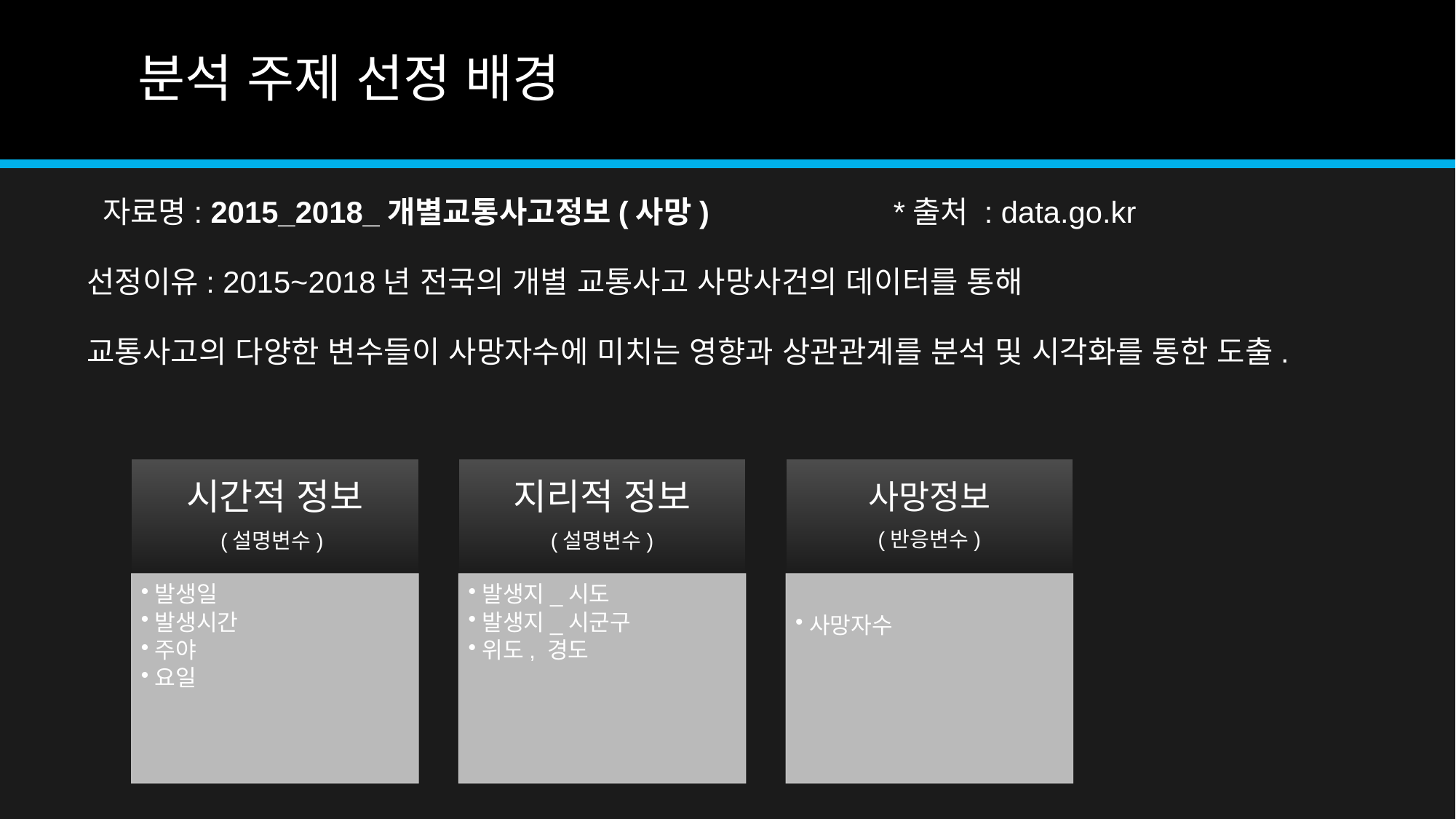

# 분석 주제 선정 배경
 자료명: 2015_2018_개별교통사고정보(사망)                      *출처 : data.go.kr
선정이유: 2015~2018년 전국의 개별 교통사고 사망사건의 데이터를 통해
교통사고의 다양한 변수들이 사망자수에 미치는 영향과 상관관계를 분석 및 시각화를 통한 도출.
시간적 정보
(설명변수)
발생일
발생시간
주야
요일
지리적 정보
(설명변수)
발생지_시도
발생지_시군구
위도, 경도
사망정보
(반응변수)

사망자수